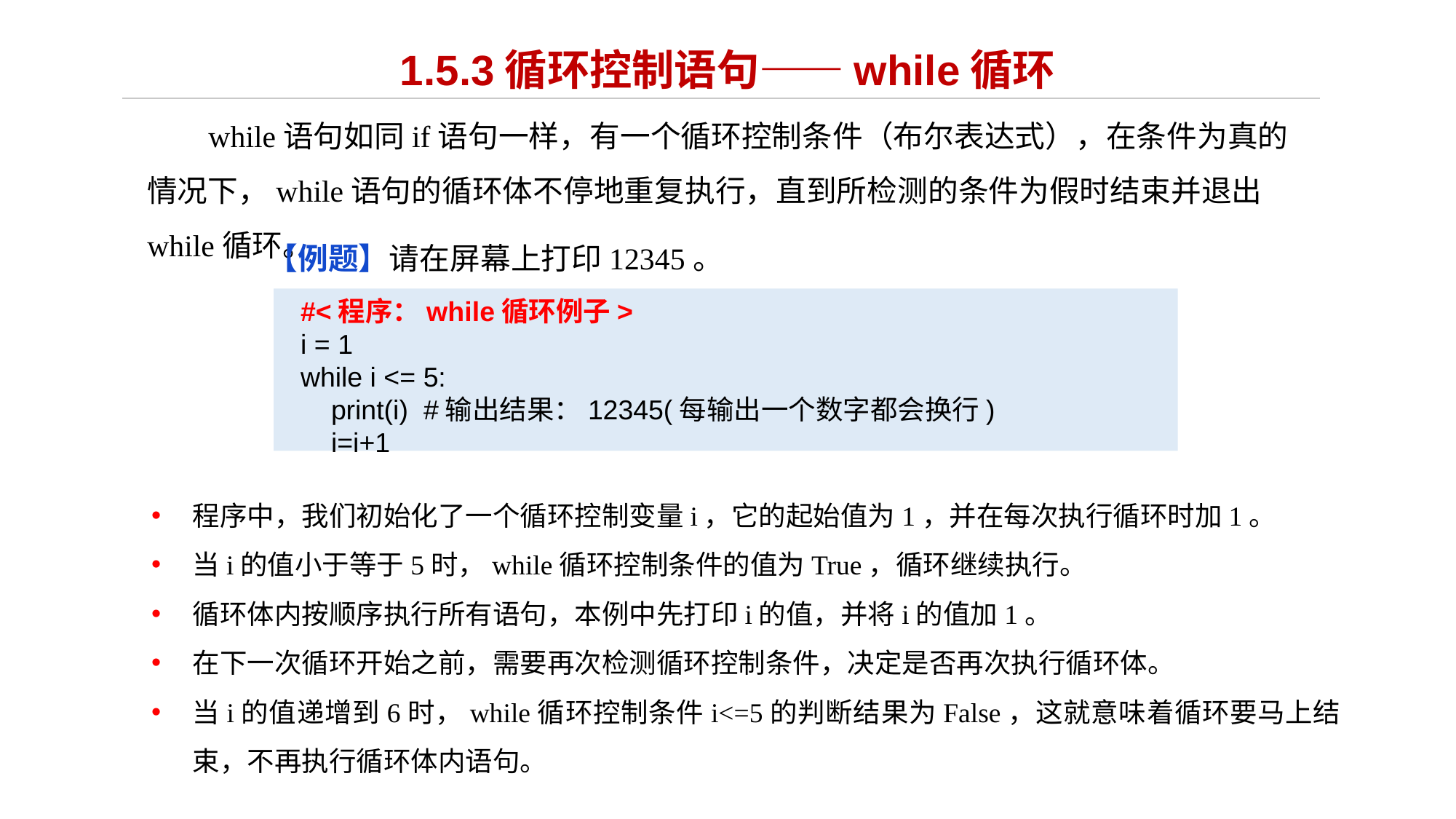

# 1.5.3循环控制语句——while循环
        while语句如同if语句一样，有一个循环控制条件（布尔表达式），在条件为真的情况下，while语句的循环体不停地重复执行，直到所检测的条件为假时结束并退出while循环。
【例题】请在屏幕上打印12345。
#<程序：while循环例子>
i = 1
while i <= 5:
    print(i)  #输出结果：12345(每输出一个数字都会换行)
    i=i+1
程序中，我们初始化了一个循环控制变量i，它的起始值为1，并在每次执行循环时加1。
当i的值小于等于5时，while循环控制条件的值为True，循环继续执行。
循环体内按顺序执行所有语句，本例中先打印i的值，并将i的值加1。
在下一次循环开始之前，需要再次检测循环控制条件，决定是否再次执行循环体。
当i的值递增到6时，while循环控制条件i<=5的判断结果为False，这就意味着循环要马上结束，不再执行循环体内语句。